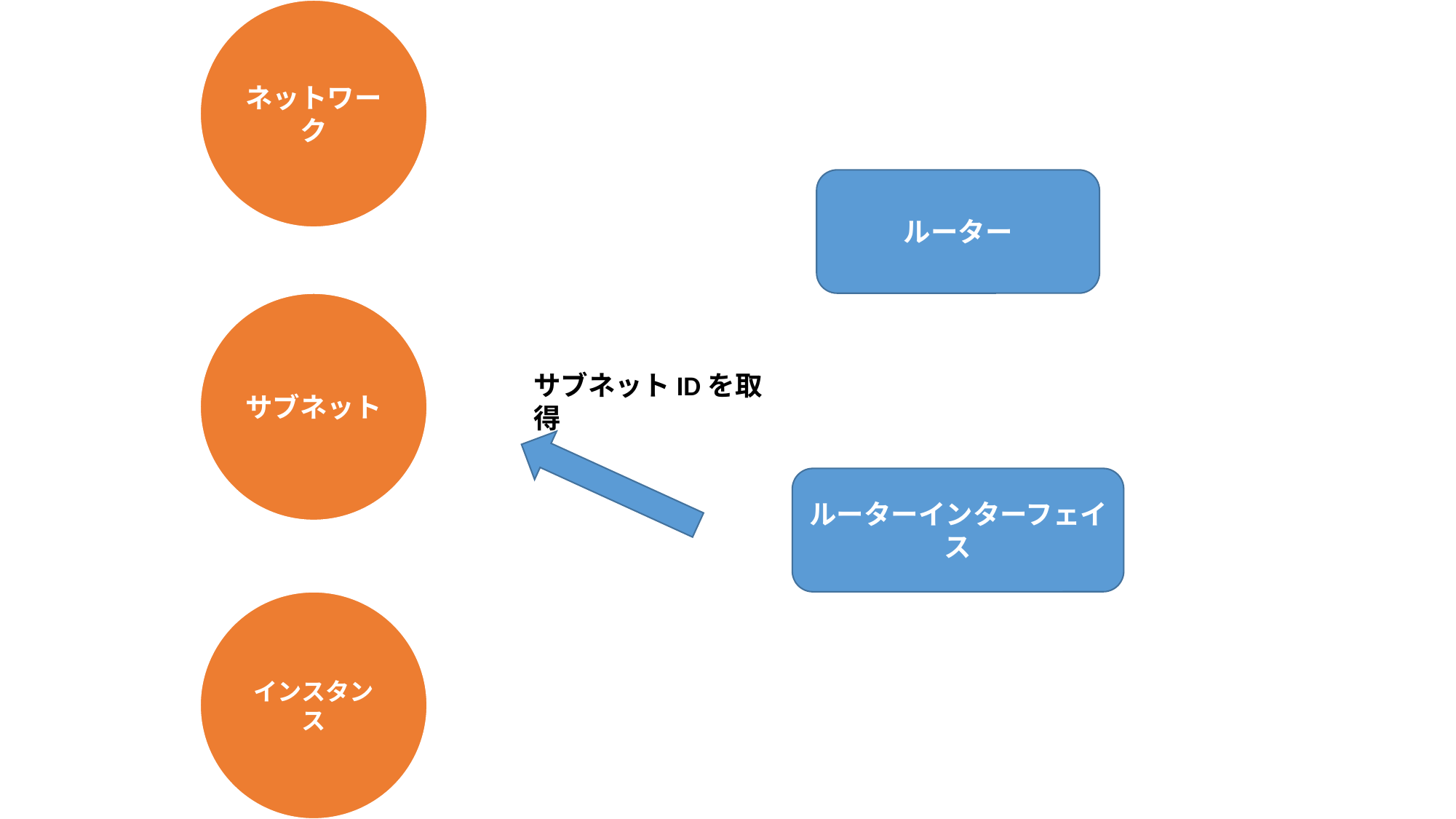

ネットワーク
ルーター
サブネット
サブネットIDを取得

ルーターインターフェイス
インスタンス